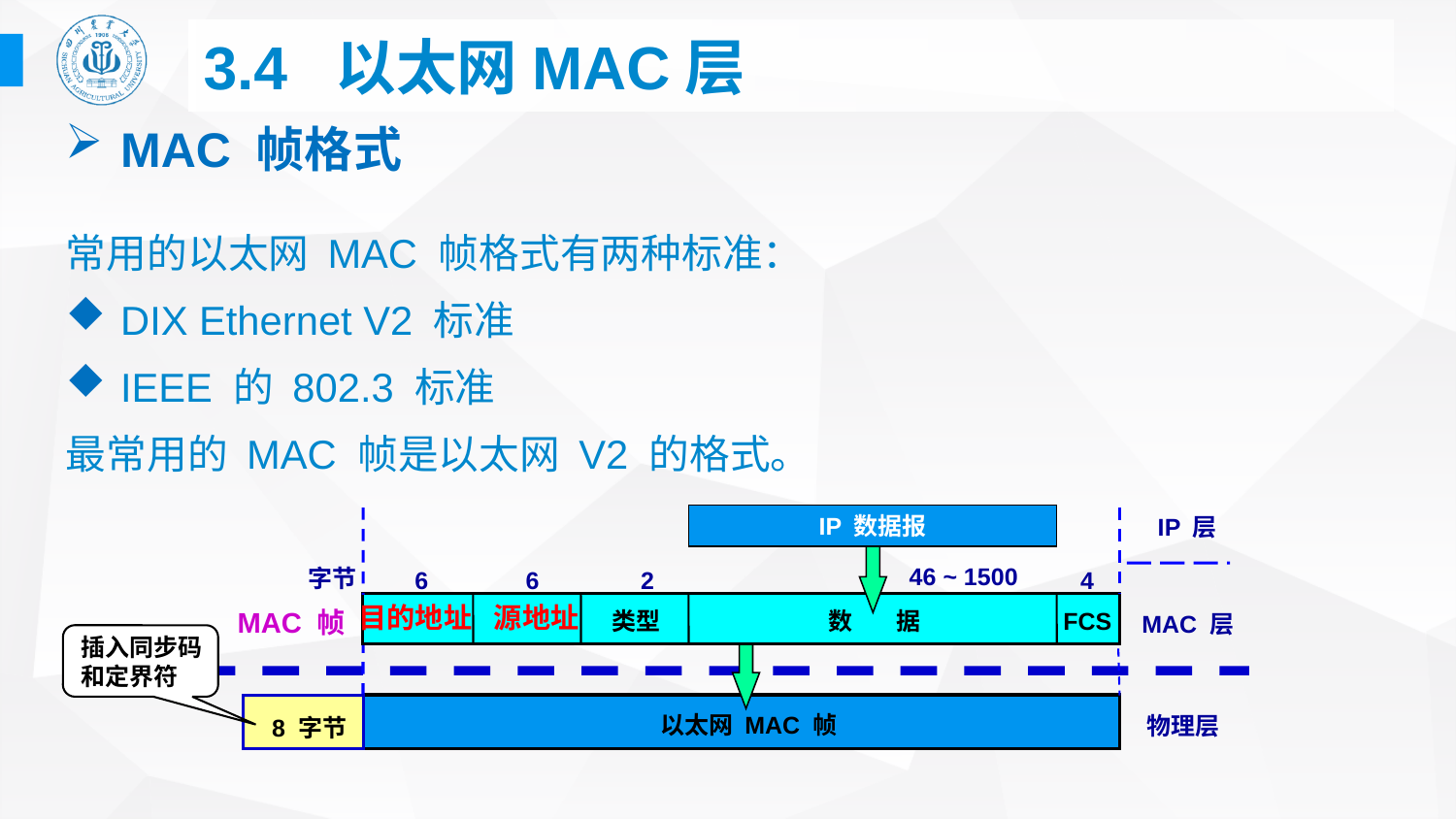

# 3.4  以太网MAC层
MAC 帧格式
常用的以太网 MAC 帧格式有两种标准：
DIX Ethernet V2 标准
IEEE 的 802.3 标准
最常用的 MAC 帧是以太网 V2 的格式。
IP 数据报

IP 层

46 ~ 1500
字节
6
6
2
4

目的地址
源地址

MAC 帧
类型
数        据
FCS
MAC 层
插入同步码和定界符

以太网 MAC 帧
物理层
8 字节